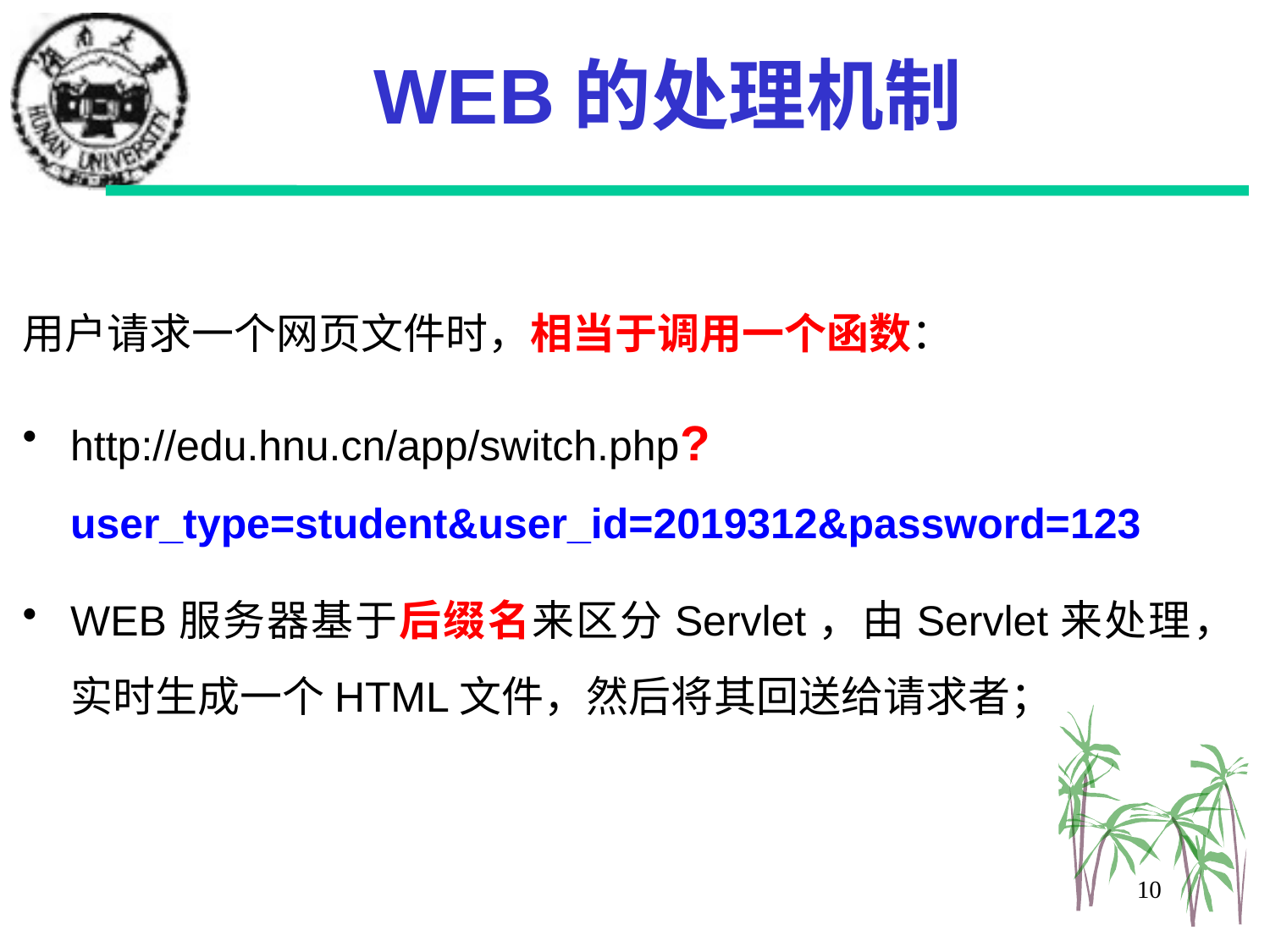

# WEB的处理机制
用户请求一个网页文件时，相当于调用一个函数：
http://edu.hnu.cn/app/switch.php?user_type=student&user_id=2019312&password=123
WEB服务器基于后缀名来区分Servlet，由Servlet来处理，实时生成一个HTML文件，然后将其回送给请求者；
10